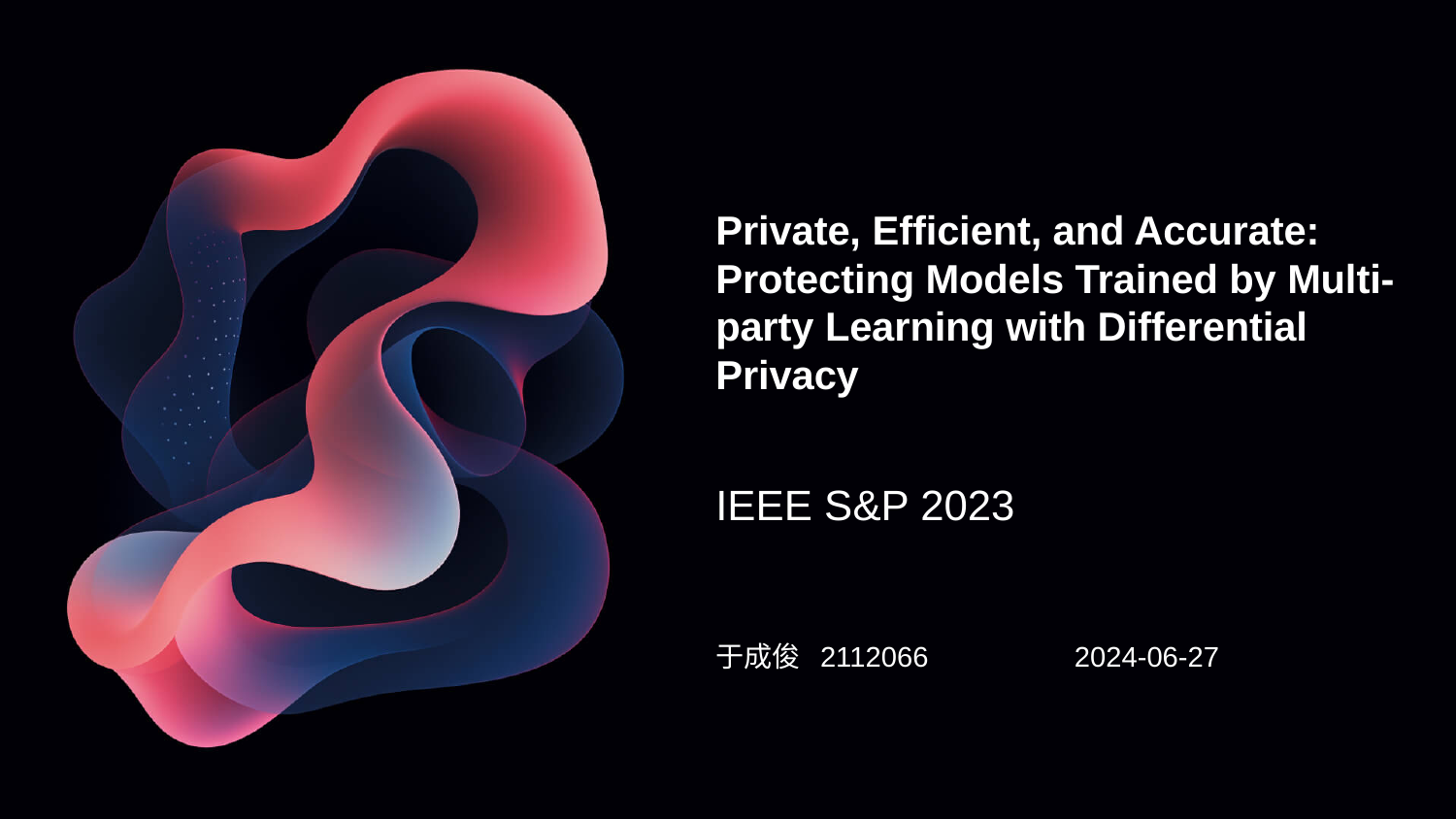

Private, Efficient, and Accurate: Protecting Models Trained by Multi-party Learning with Differential Privacy

IEEE S&P 2023
于成俊  2112066
2024-06-27